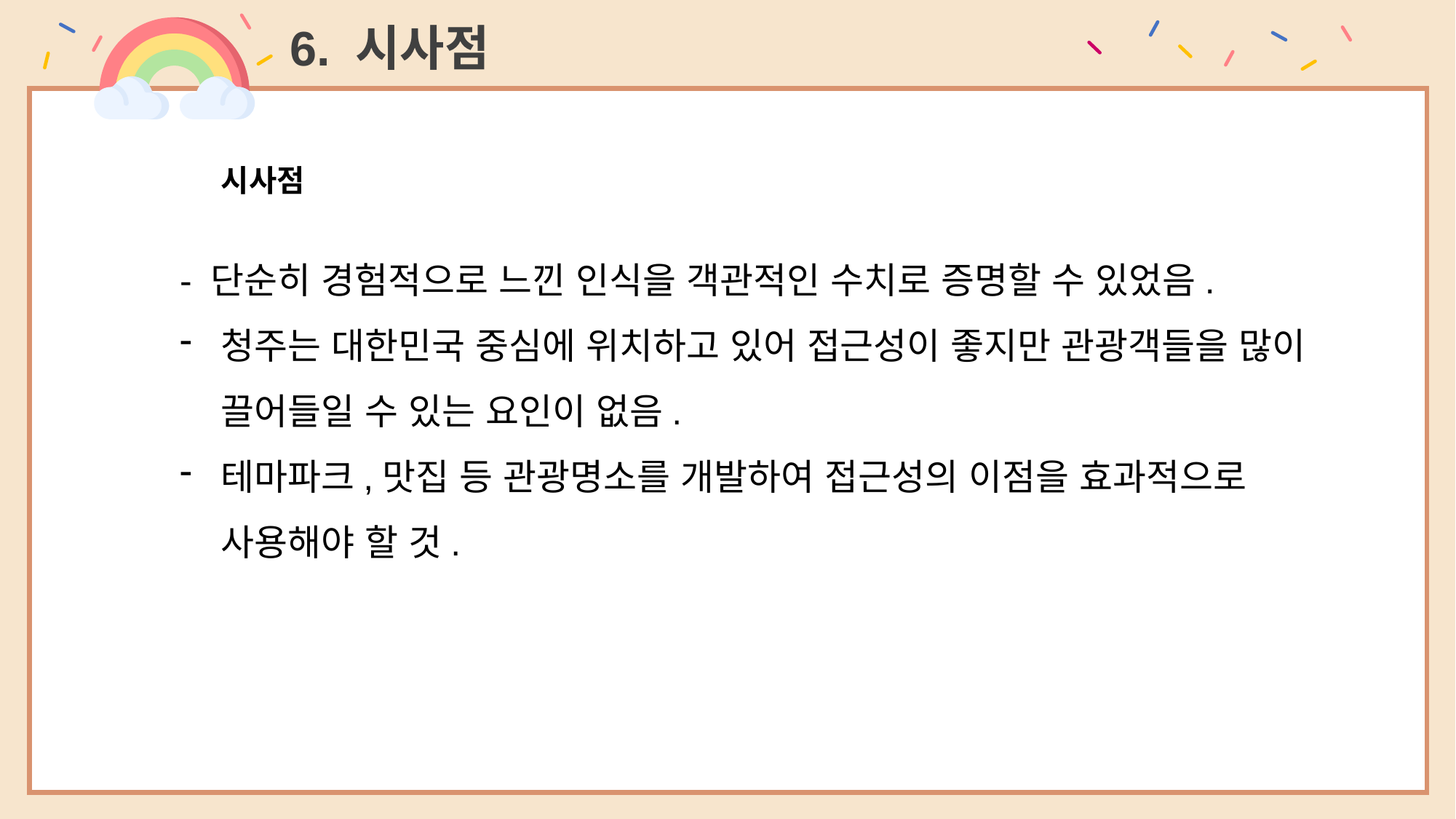

6. 시사점

시사점
- 단순히 경험적으로 느낀 인식을 객관적인 수치로 증명할 수 있었음.
청주는 대한민국 중심에 위치하고 있어 접근성이 좋지만 관광객들을 많이 끌어들일 수 있는 요인이 없음.
테마파크,맛집 등 관광명소를 개발하여 접근성의 이점을 효과적으로 사용해야 할 것.